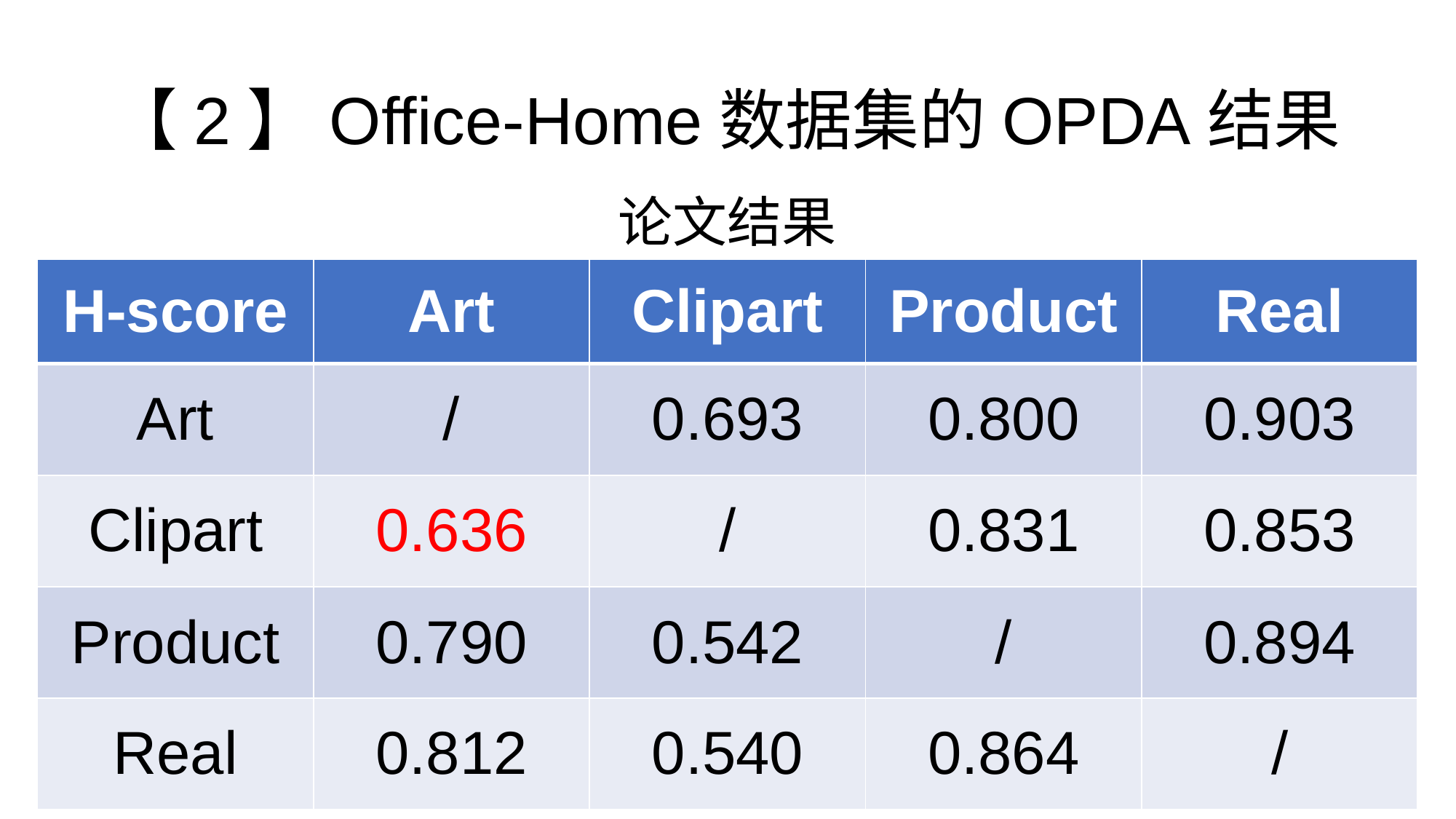

# 【2】Office-Home数据集的OPDA结果
论文结果
| H-score | Art | Clipart | Product | Real |
| --- | --- | --- | --- | --- |
| Art | / | 0.693 | 0.800 | 0.903 |
| Clipart | 0.636 | / | 0.831 | 0.853 |
| Product | 0.790 | 0.542 | / | 0.894 |
| Real | 0.812 | 0.540 | 0.864 | / |